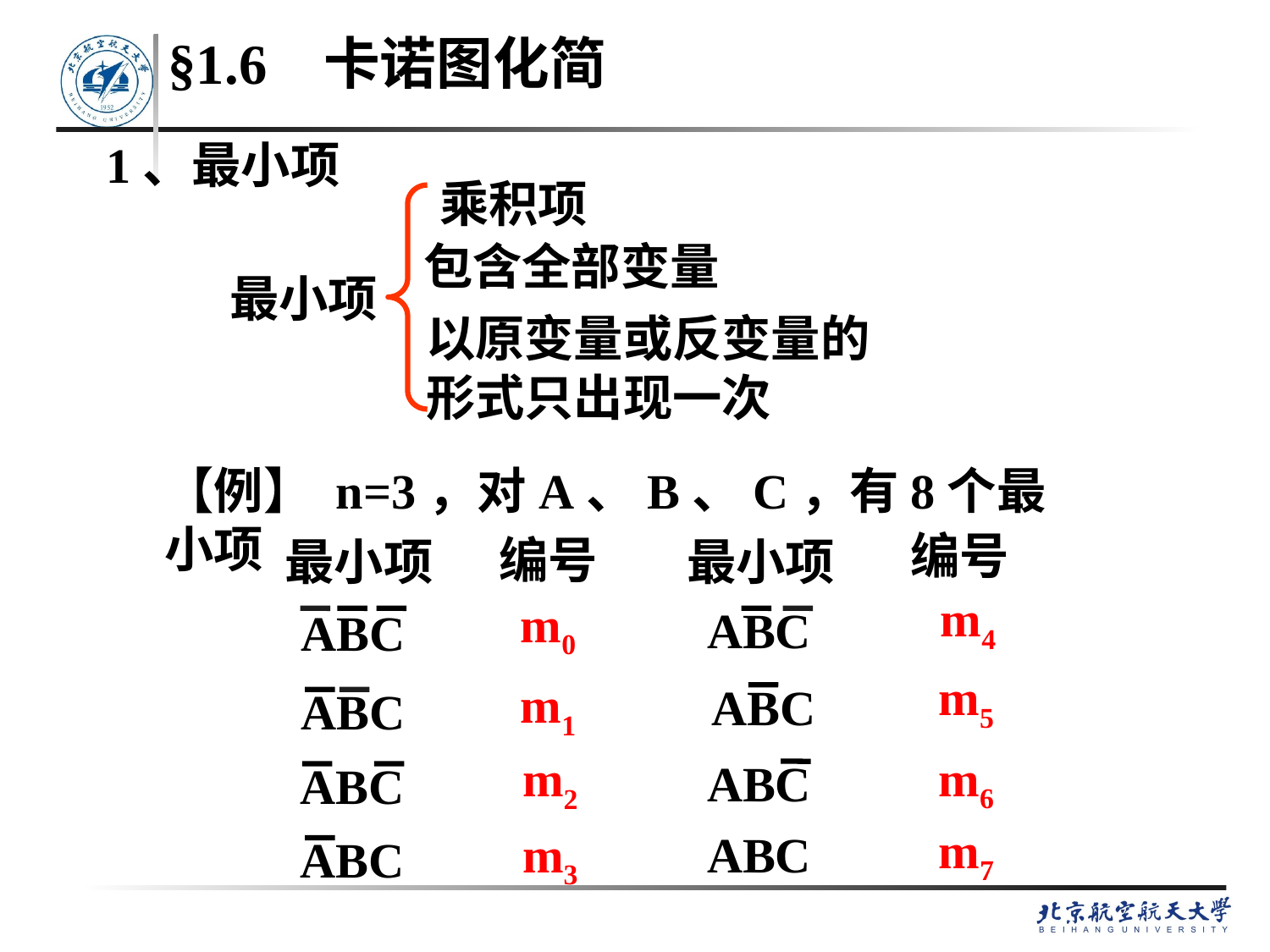

# §1.6   卡诺图化简
1、最小项
乘积项

包含全部变量
最小项
以原变量或反变量的形式只出现一次
【例】 n=3，对A、B、C，有8个最小项
编号
编号
m4
m0
m5
m1
m6
m2
m7
m3
最小项
最小项
ABC

ABC

ABC

ABC

ABC

ABC

ABC
ABC